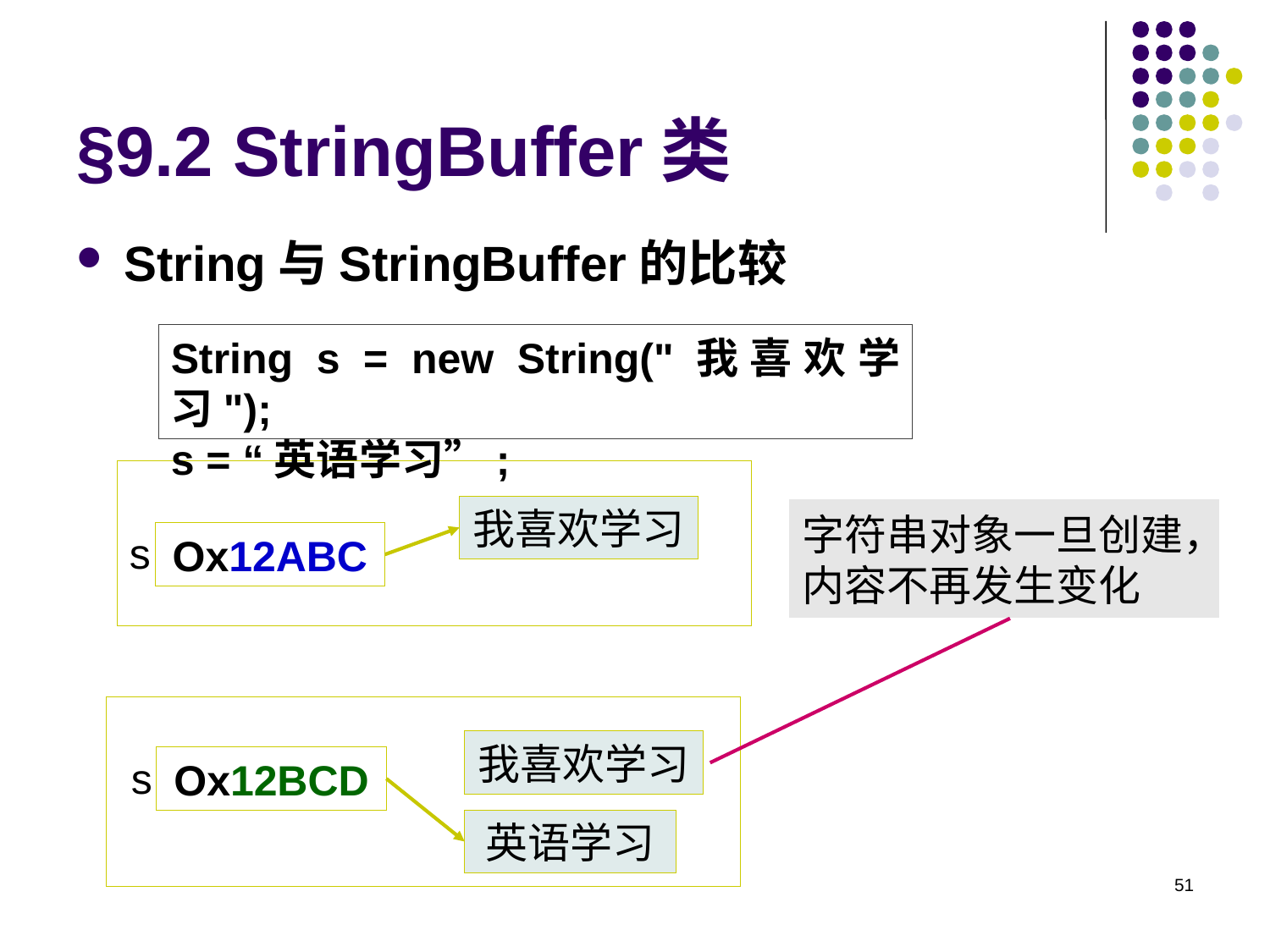

# §9.2 StringBuffer类
String与StringBuffer的比较
String s = new String("我喜欢学习");
s = “英语学习”;

我喜欢学习
字符串对象一旦创建，内容不再发生变化
s
Ox12ABC

我喜欢学习
s
Ox12BCD
英语学习
51